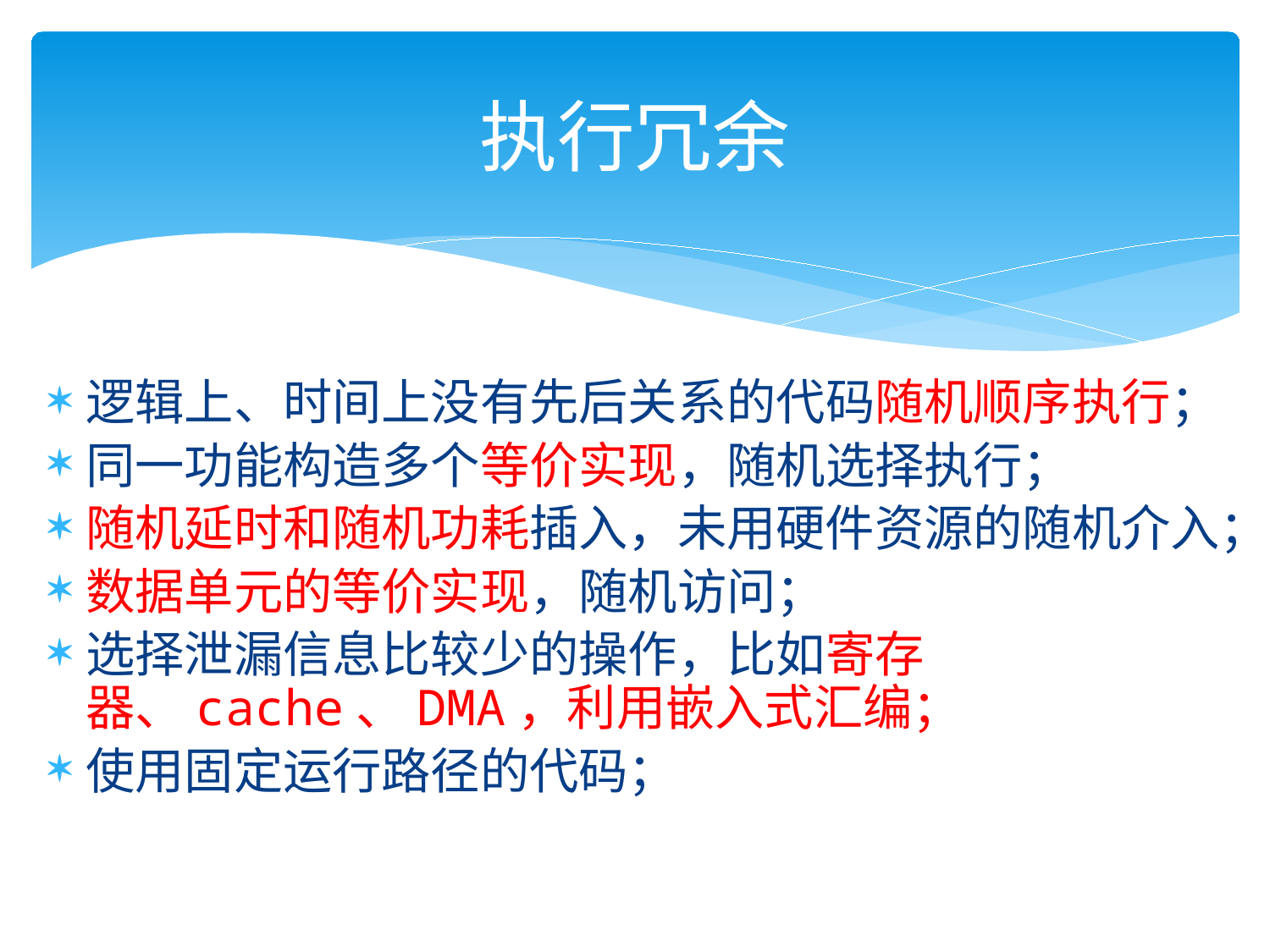

# 执行冗余
逻辑上、时间上没有先后关系的代码随机顺序执行；
同一功能构造多个等价实现，随机选择执行；
随机延时和随机功耗插入，未用硬件资源的随机介入；
数据单元的等价实现，随机访问；
选择泄漏信息比较少的操作，比如寄存器、cache、DMA，利用嵌入式汇编；
使用固定运行路径的代码；